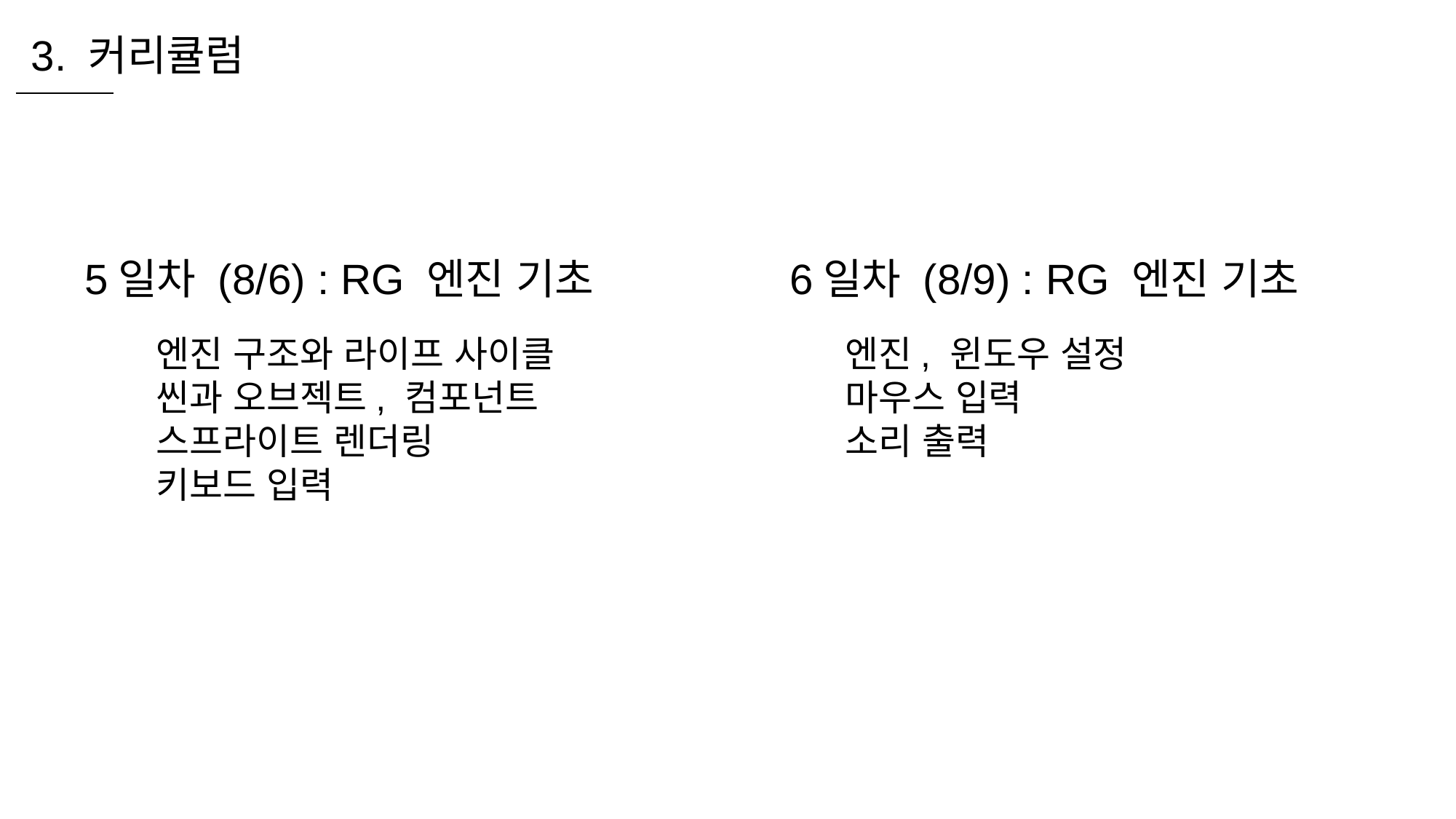

3. 커리큘럼
5일차 (8/6) : RG 엔진 기초
6일차 (8/9) : RG 엔진 기초
엔진 구조와 라이프 사이클
씬과 오브젝트, 컴포넌트
스프라이트 렌더링
키보드 입력
엔진, 윈도우 설정
마우스 입력
소리 출력